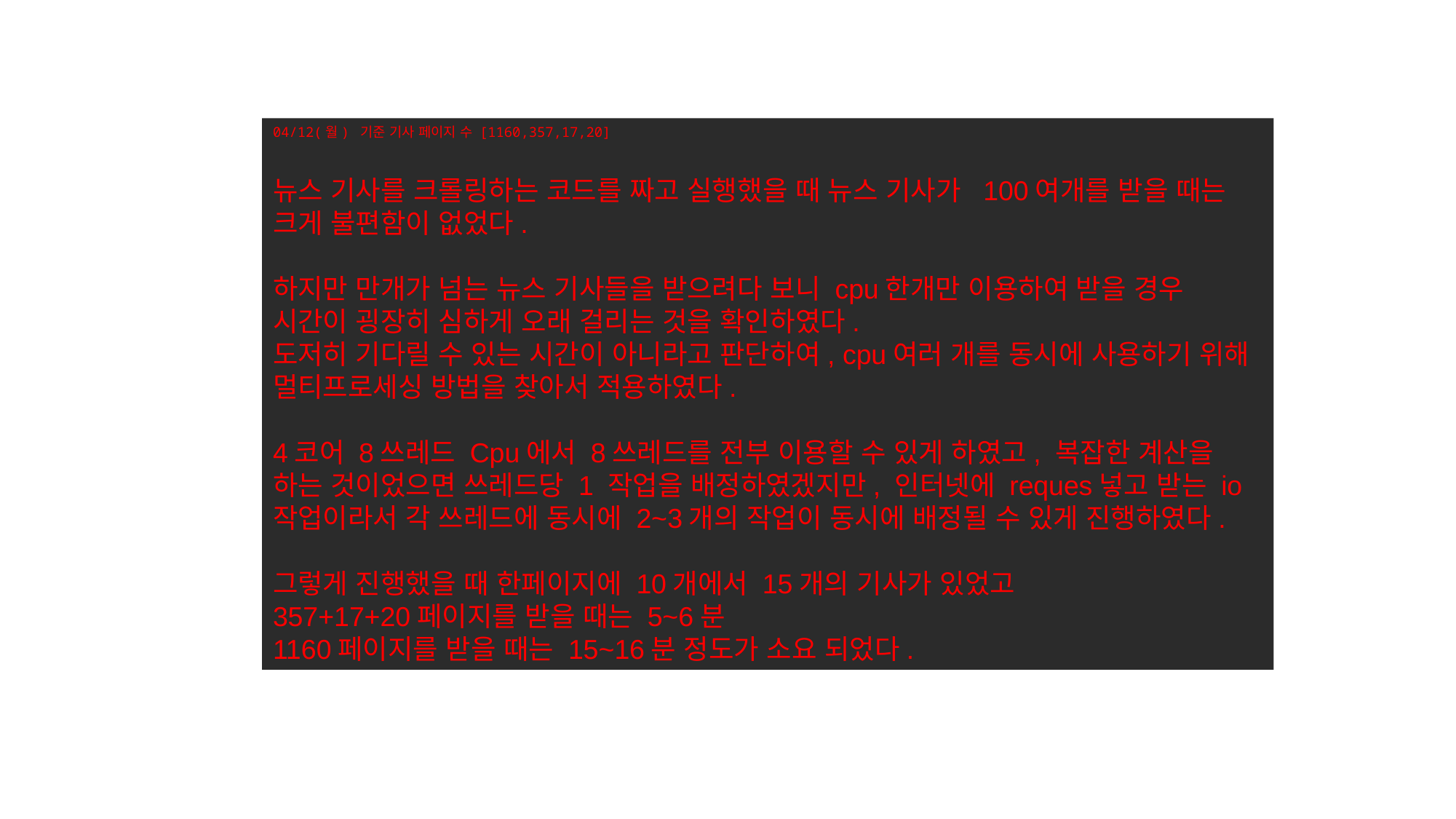

04/12(월) 기준 기사 페이지 수 [1160,357,17,20]

뉴스 기사를 크롤링하는 코드를 짜고 실행했을 때 뉴스 기사가  100여개를 받을 때는 크게 불편함이 없었다.

하지만 만개가 넘는 뉴스 기사들을 받으려다 보니 cpu한개만 이용하여 받을 경우 시간이 굉장히 심하게 오래 걸리는 것을 확인하였다.
도저히 기다릴 수 있는 시간이 아니라고 판단하여, cpu여러 개를 동시에 사용하기 위해 멀티프로세싱 방법을 찾아서 적용하였다.

4코어 8쓰레드 Cpu에서 8쓰레드를 전부 이용할 수 있게 하였고, 복잡한 계산을 하는 것이었으면 쓰레드당 1 작업을 배정하였겠지만, 인터넷에 reques넣고 받는 io 작업이라서 각 쓰레드에 동시에 2~3개의 작업이 동시에 배정될 수 있게 진행하였다.

그렇게 진행했을 때 한페이지에 10개에서 15개의 기사가 있었고
357+17+20페이지를 받을 때는 5~6분
1160페이지를 받을 때는 15~16분 정도가 소요 되었다.